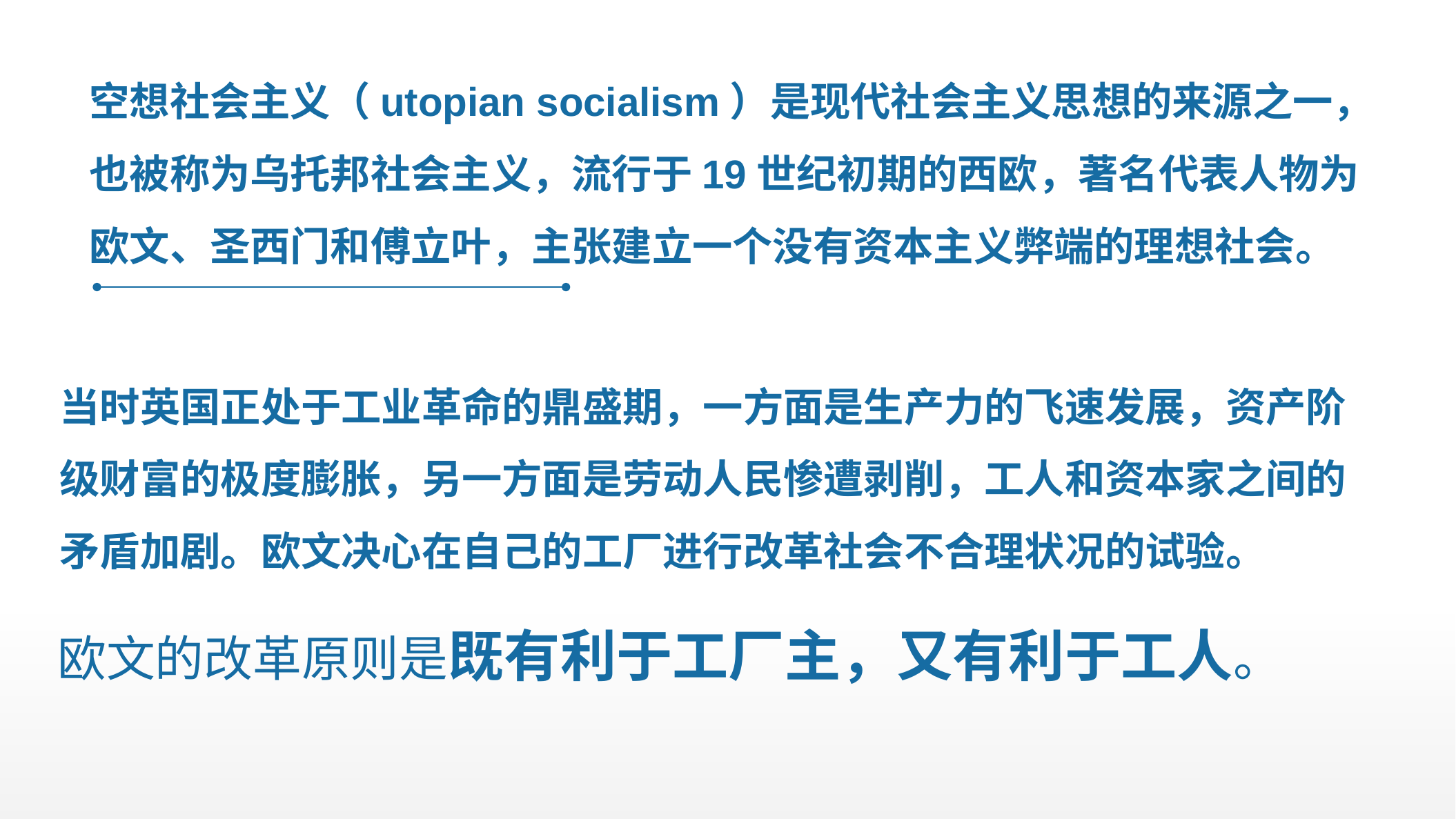

空想社会主义（utopian socialism）是现代社会主义思想的来源之一，也被称为乌托邦社会主义，流行于19世纪初期的西欧，著名代表人物为欧文、圣西门和傅立叶，主张建立一个没有资本主义弊端的理想社会。
当时英国正处于工业革命的鼎盛期，一方面是生产力的飞速发展，资产阶级财富的极度膨胀，另一方面是劳动人民惨遭剥削，工人和资本家之间的矛盾加剧。欧文决心在自己的工厂进行改革社会不合理状况的试验。
欧文的改革原则是既有利于工厂主，又有利于工人。